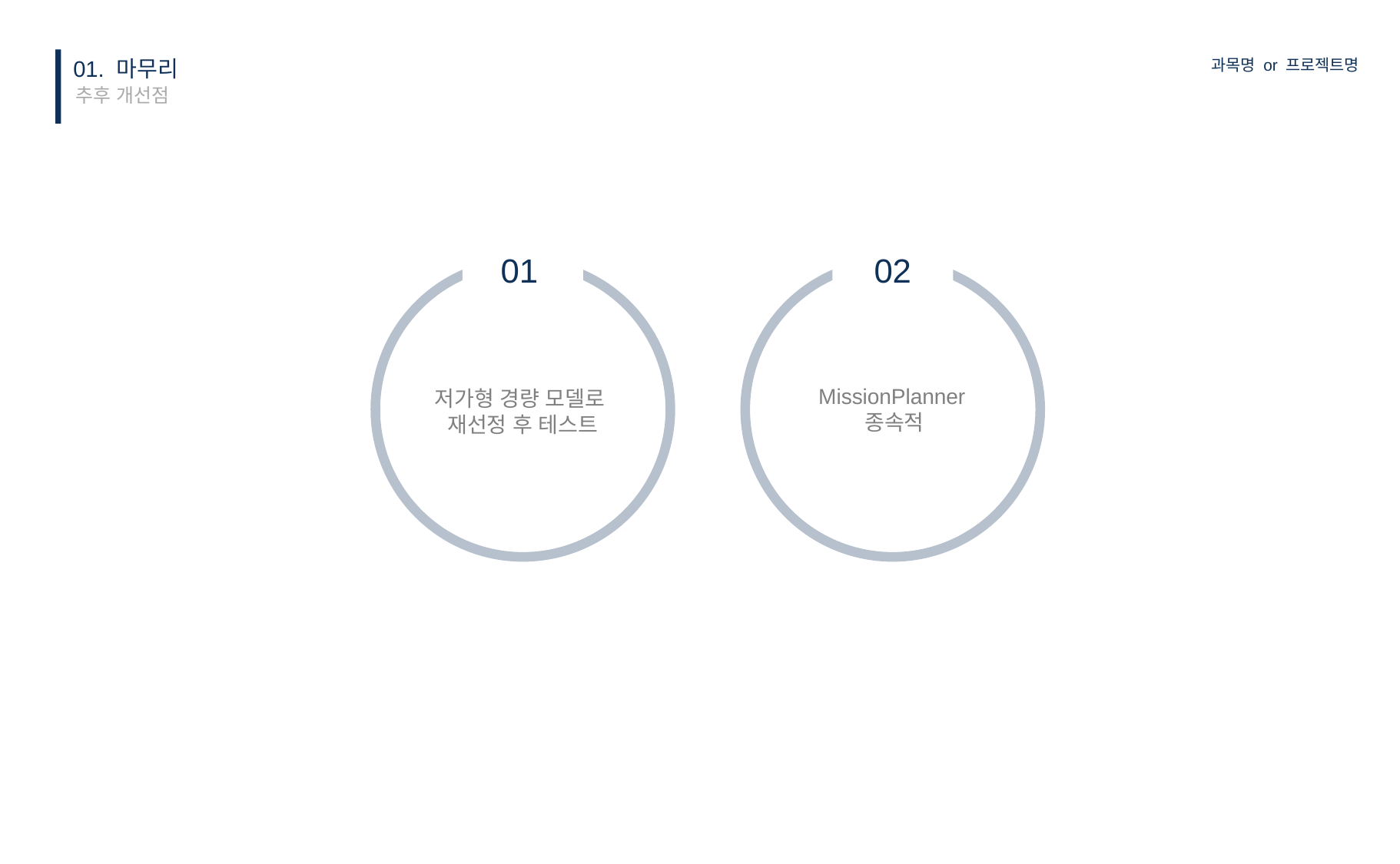

01. 마무리
과목명 or 프로젝트명
추후 개선점

02
01

MissionPlanner종속적
저가형 경량 모델로
재선정 후 테스트